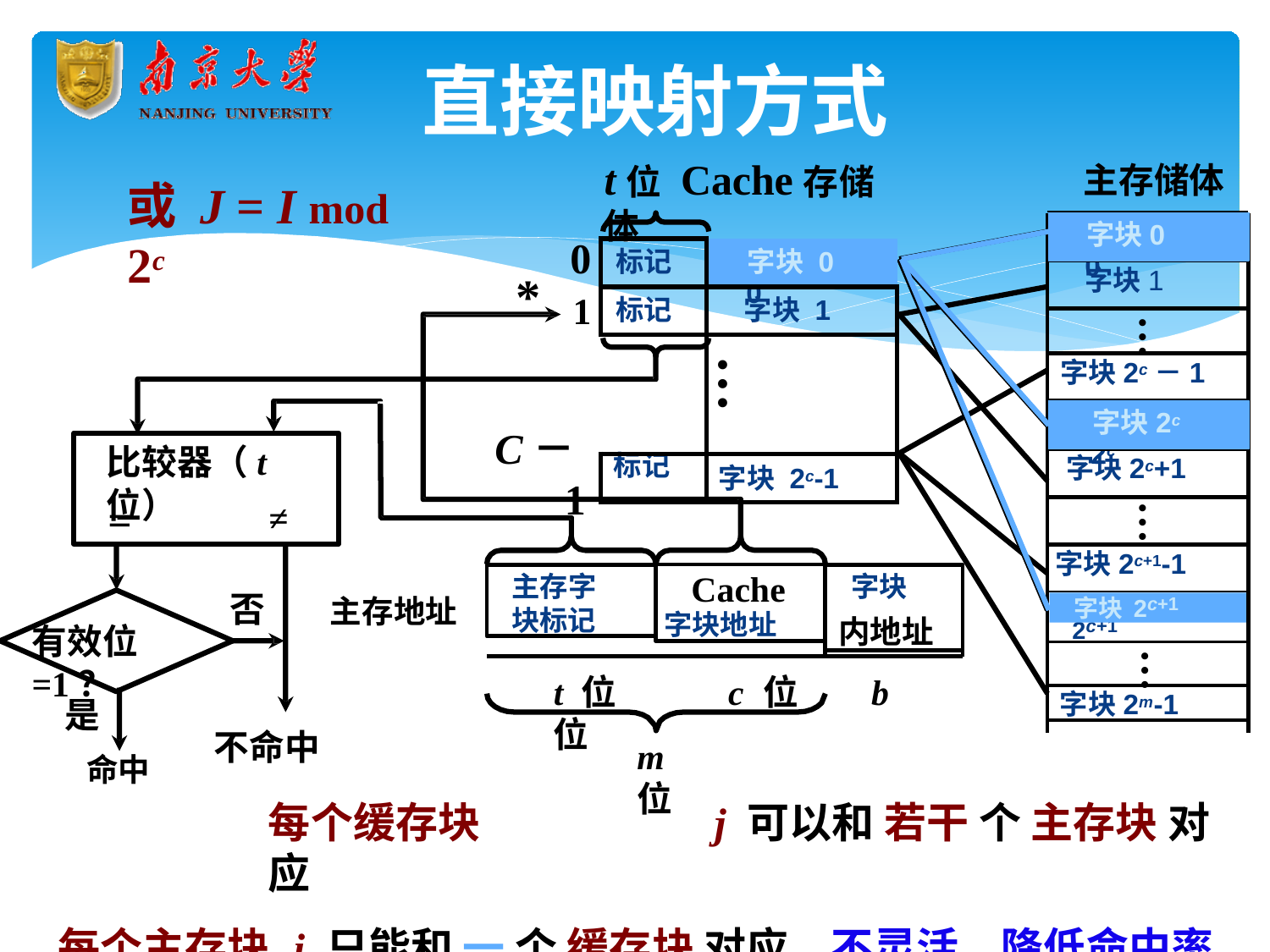

# 直接映射方式
t位	Cache存储体
主存储体
或 J = I mod 2c

字块0
字块0

| 标记 | 字块 0 |
| --- | --- |
| 标记 | 字块 1 |
|  | … |
| 标记 | 字块 2c-1 |
0
*	1

C－1
字块 0

字块1

…

字块2c－1

字块2c
字块2c

比较器（t位）
字块2c+1

=
≠

…

字块2c+1-1

主存字
块标记

Cache
字块地址

字块
内地址

否
主存地址

字块2c+1
字块2c+1
有效位=1？

…

t 位	c 位	b 位
是
命中
字块2m-1

不命中
m位
每个缓存块	j 可以和 若干 个 主存块 对应
每个主存块	i	只能和 一 个 缓存块 对应，不灵活，降低命中率